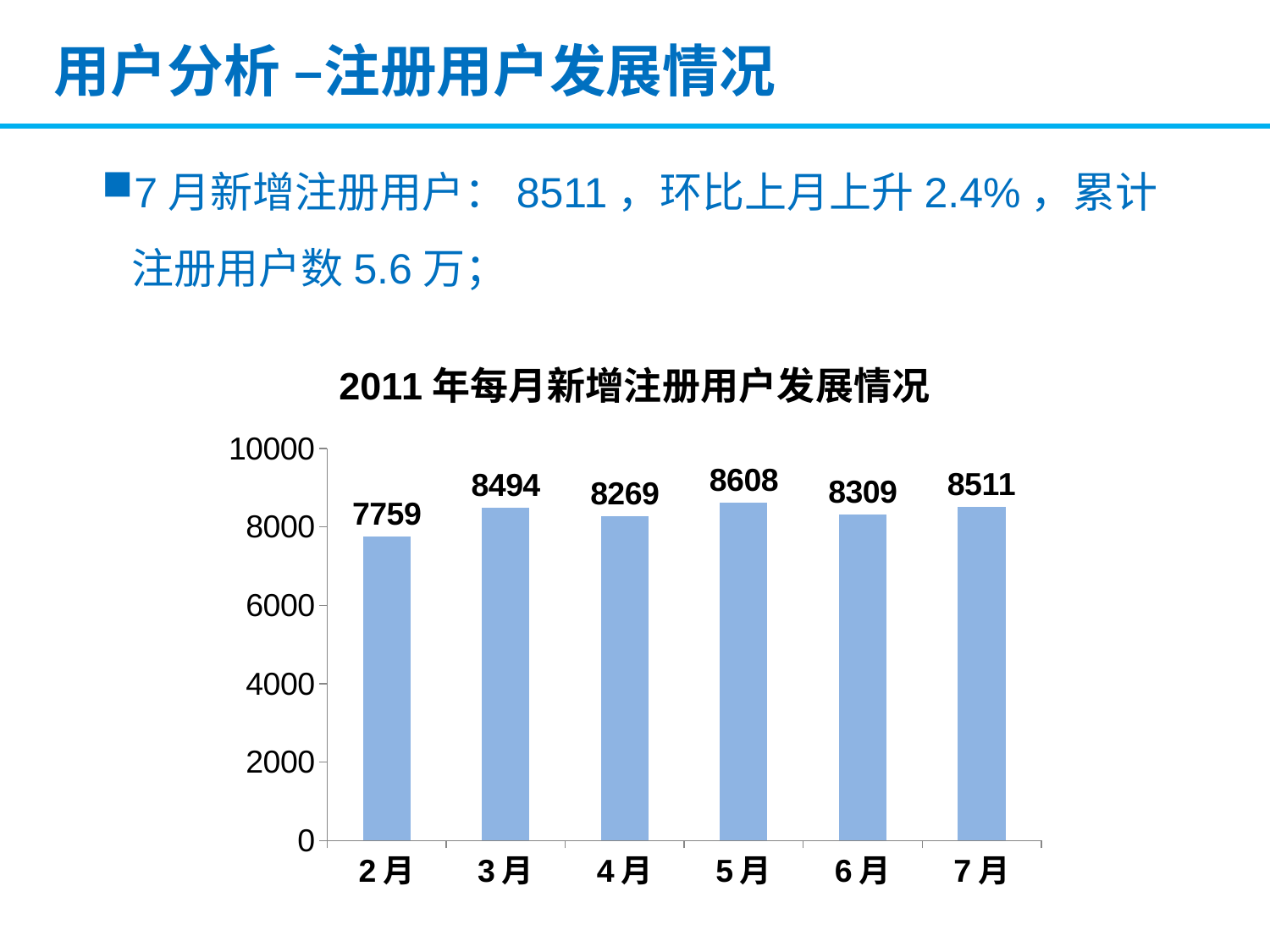

用户分析 –注册用户发展情况
7月新增注册用户：8511，环比上月上升2.4%，累计注册用户数5.6万；

### Chart: 2011年每月新增注册用户发展情况

| Category | 新增注册用户数 |
|---|---|
| 2月 | 7759.0 |
| 3月 | 8494.0 |
| 4月 | 8269.0 |
| 5月 | 8608.0 |
| 6月 | 8309.0 |
| 7月 | 8511.0 |